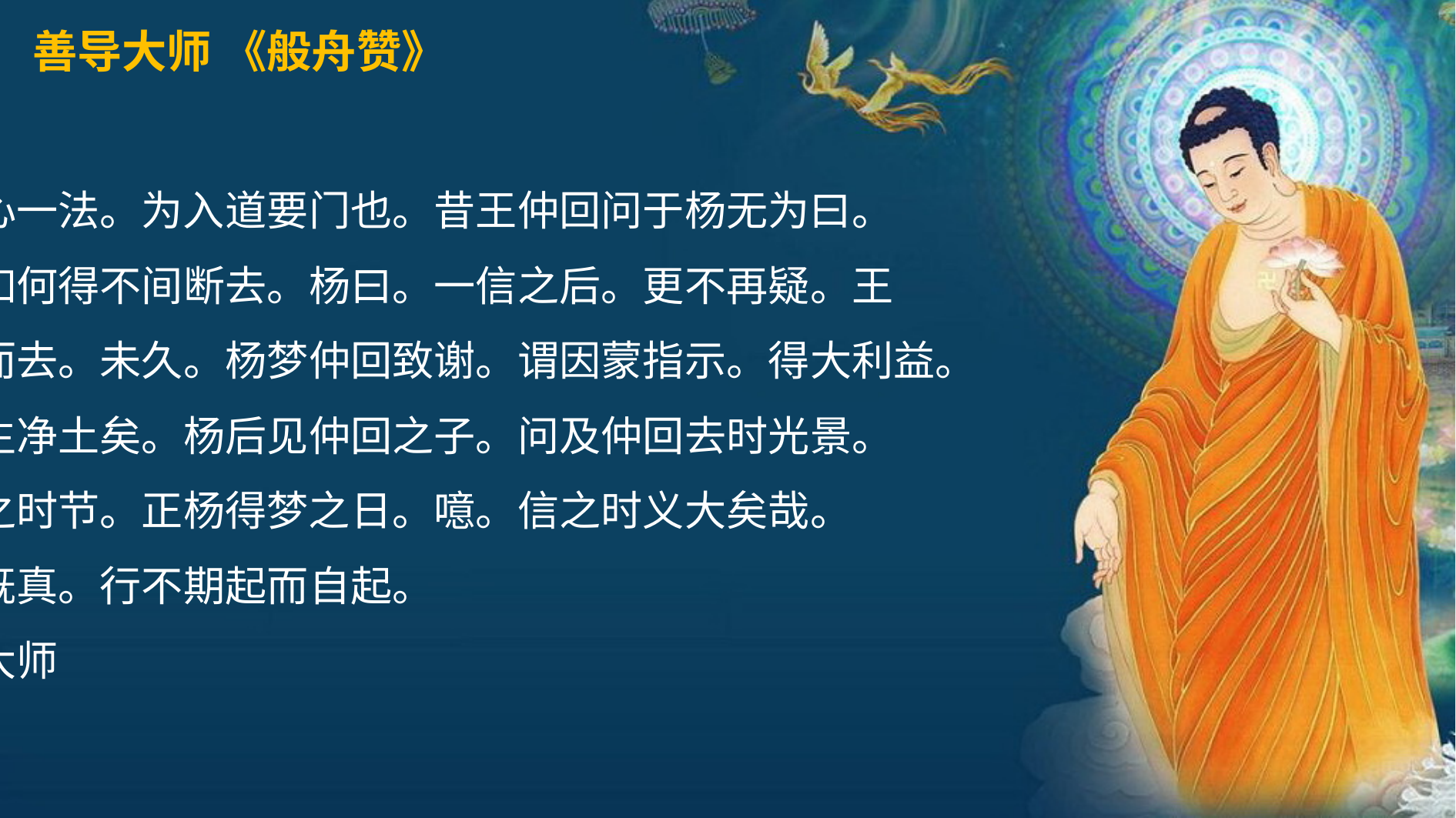

善导大师 《般舟赞》

                  以信心一法。为入道要门也。昔王仲回问于杨无为曰。
                  念佛如何得不间断去。杨曰。一信之后。更不再疑。王
                  欣然而去。未久。杨梦仲回致谢。谓因蒙指示。得大利益。
                  今已生净土矣。杨后见仲回之子。问及仲回去时光景。
                  及去之时节。正杨得梦之日。噫。信之时义大矣哉。
                  信愿既真。行不期起而自起。
                  彻悟大师